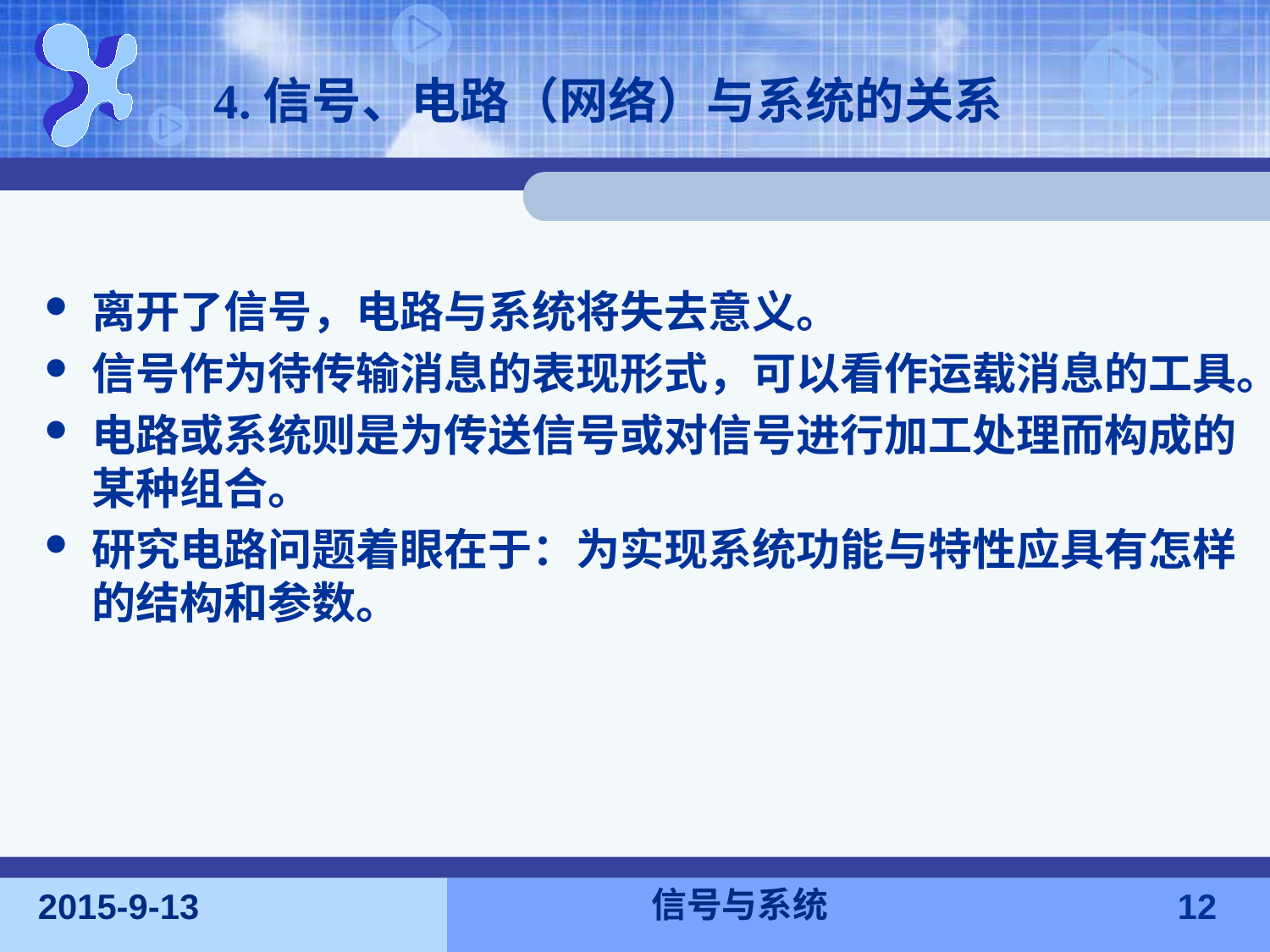

4.信号、电路（网络）与系统的关系

离开了信号，电路与系统将失去意义。
信号作为待传输消息的表现形式，可以看作运载消息的工具。
电路或系统则是为传送信号或对信号进行加工处理而构成的某种组合。
研究电路问题着眼在于：为实现系统功能与特性应具有怎样的结构和参数。
信号与系统
2015-9-13
12